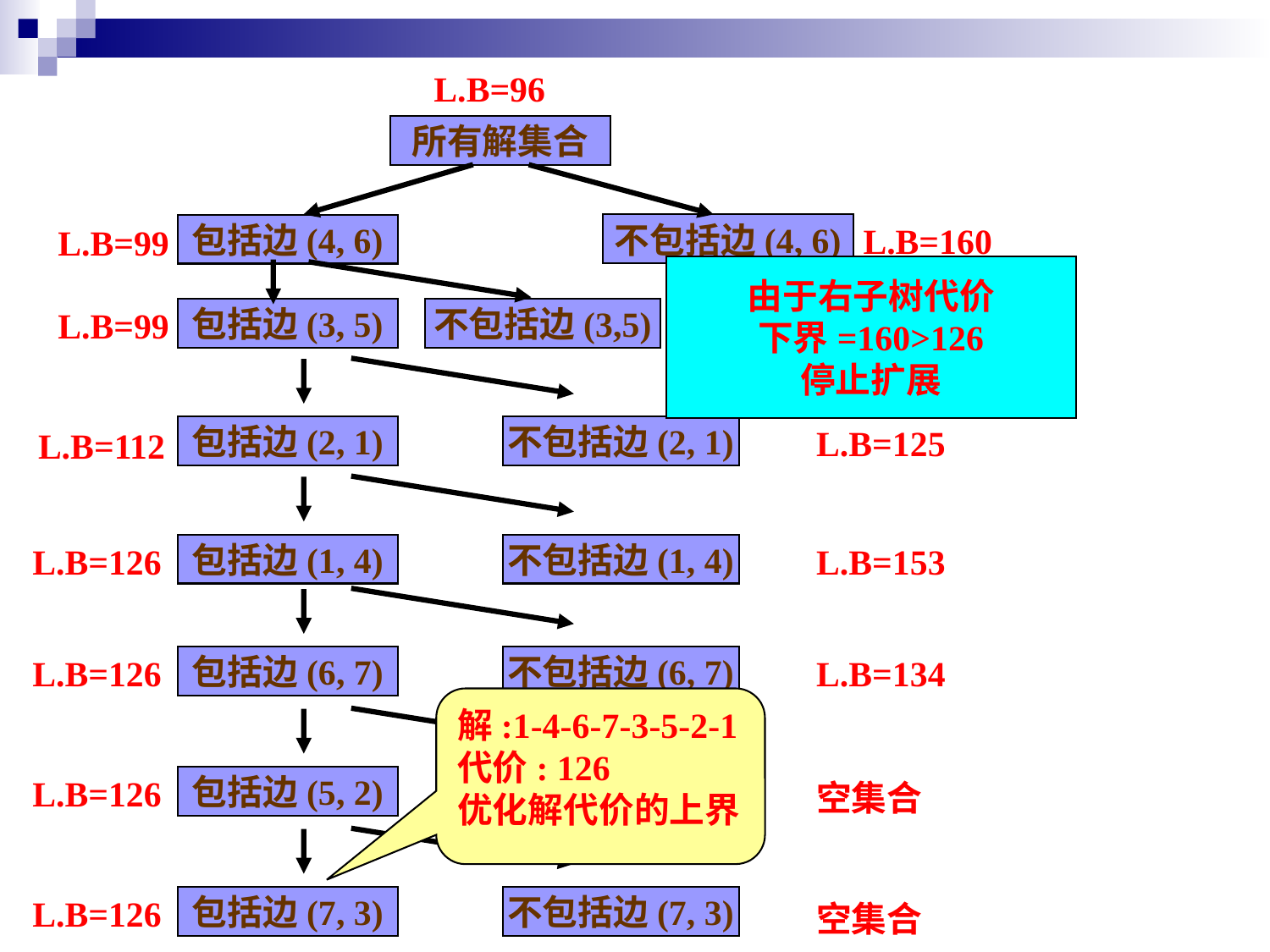

L.B=96
所有解集合

L.B=160
L.B=99
不包括边(4, 6)
包括边(4, 6)

L.B=99
L.B=117
包括边(3, 5)
不包括边(3,5)
由于右子树代价
下界=160>126
停止扩展

L.B=125
包括边(2, 1)
不包括边(2, 1)
L.B=112

L.B=126
L.B=153
包括边(1, 4)
不包括边(1, 4)

L.B=126
L.B=134
包括边(6, 7)
不包括边(6, 7)
解:1-4-6-7-3-5-2-1
代价: 126
优化解代价的上界

L.B=126
包括边(5, 2)
不包括边(5, 2)
空集合

L.B=126
包括边(7, 3)
不包括边(7, 3)
空集合